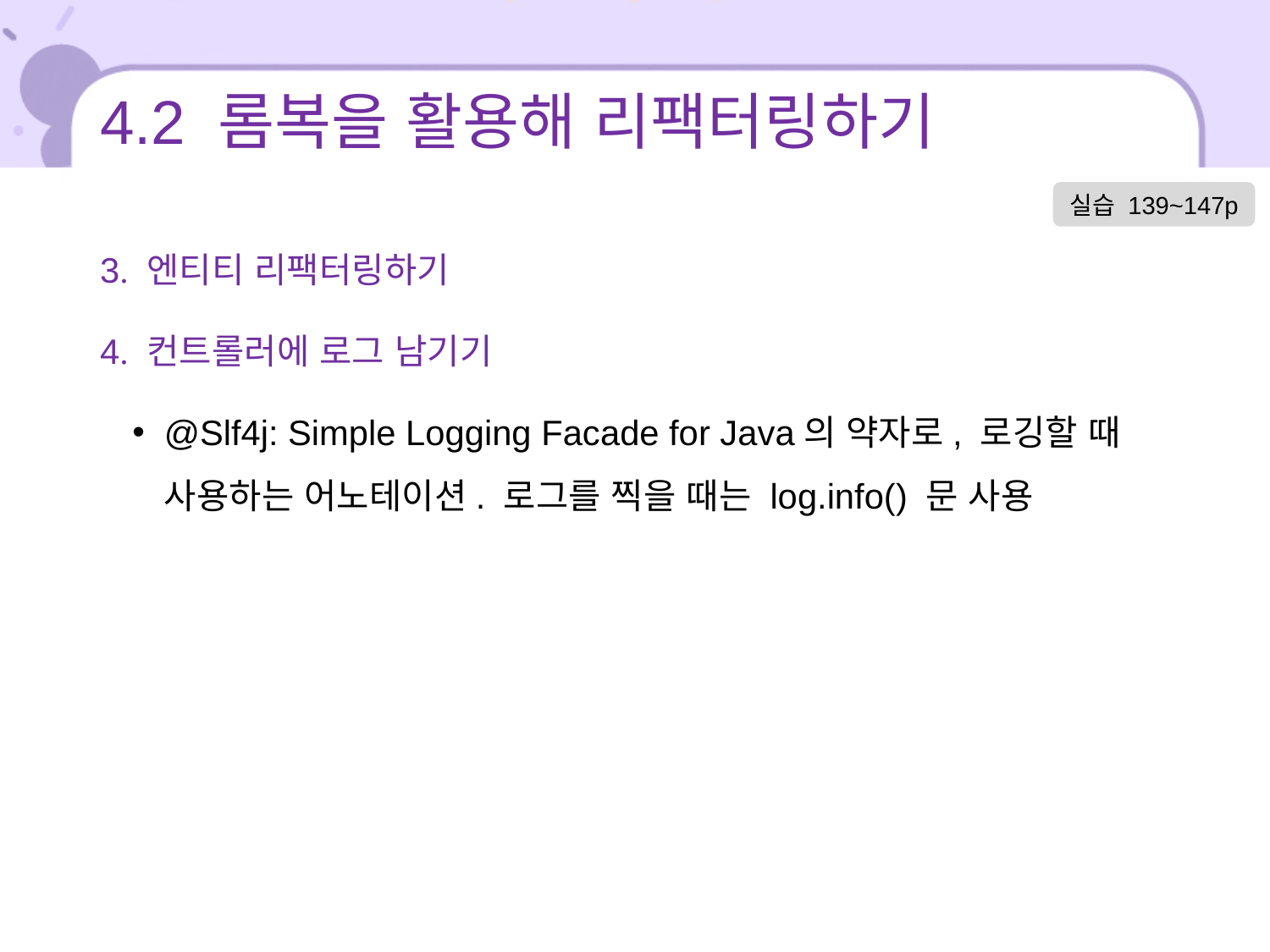

# 4.2 롬복을 활용해 리팩터링하기
실습 139~147p
3. 엔티티 리팩터링하기
4. 컨트롤러에 로그 남기기
@Slf4j: Simple Logging Facade for Java의 약자로, 로깅할 때 사용하는 어노테이션. 로그를 찍을 때는 log.info() 문 사용